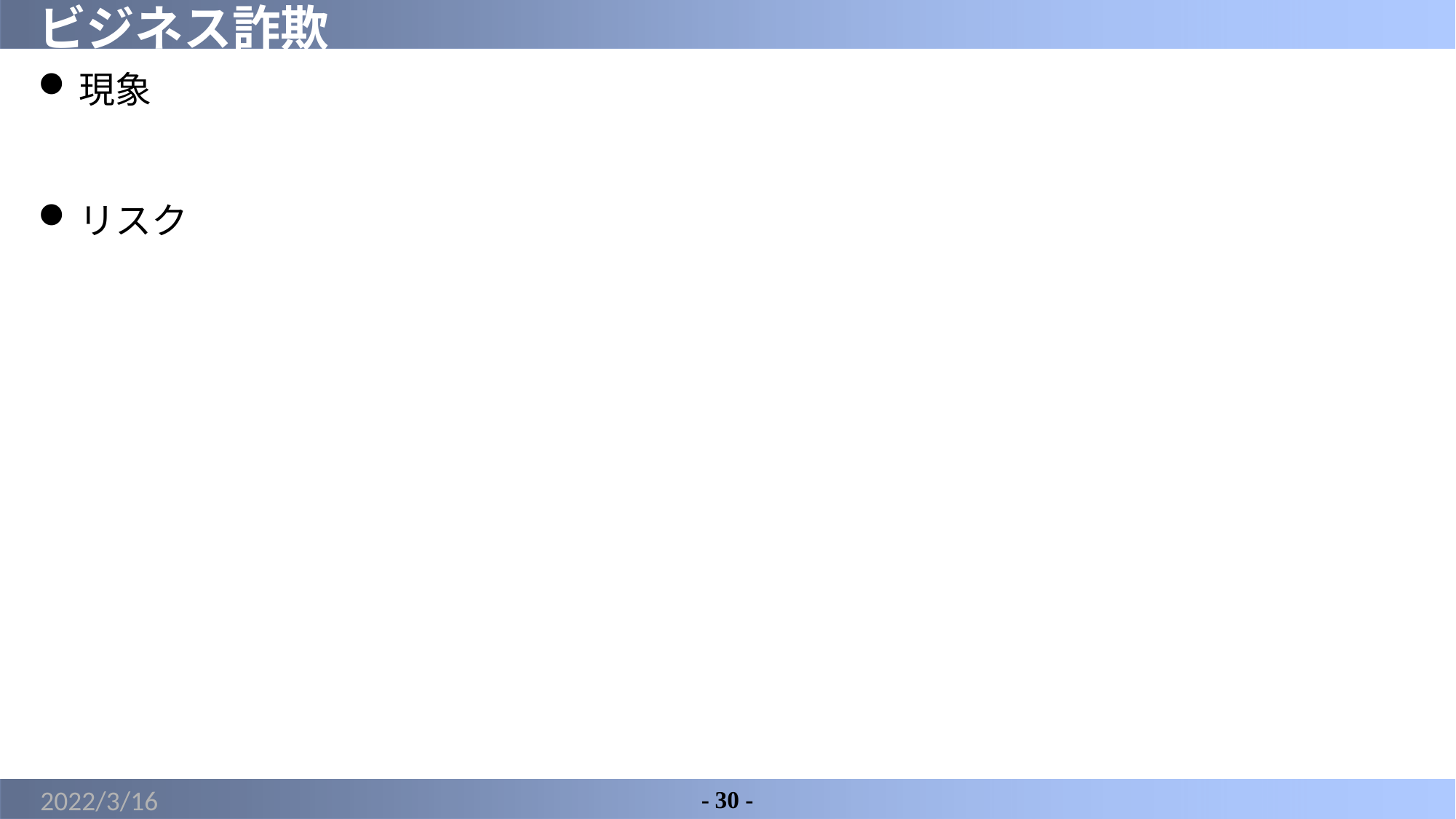

# ビジネス詐欺
現象

リスク

2022/3/16
- 30 -